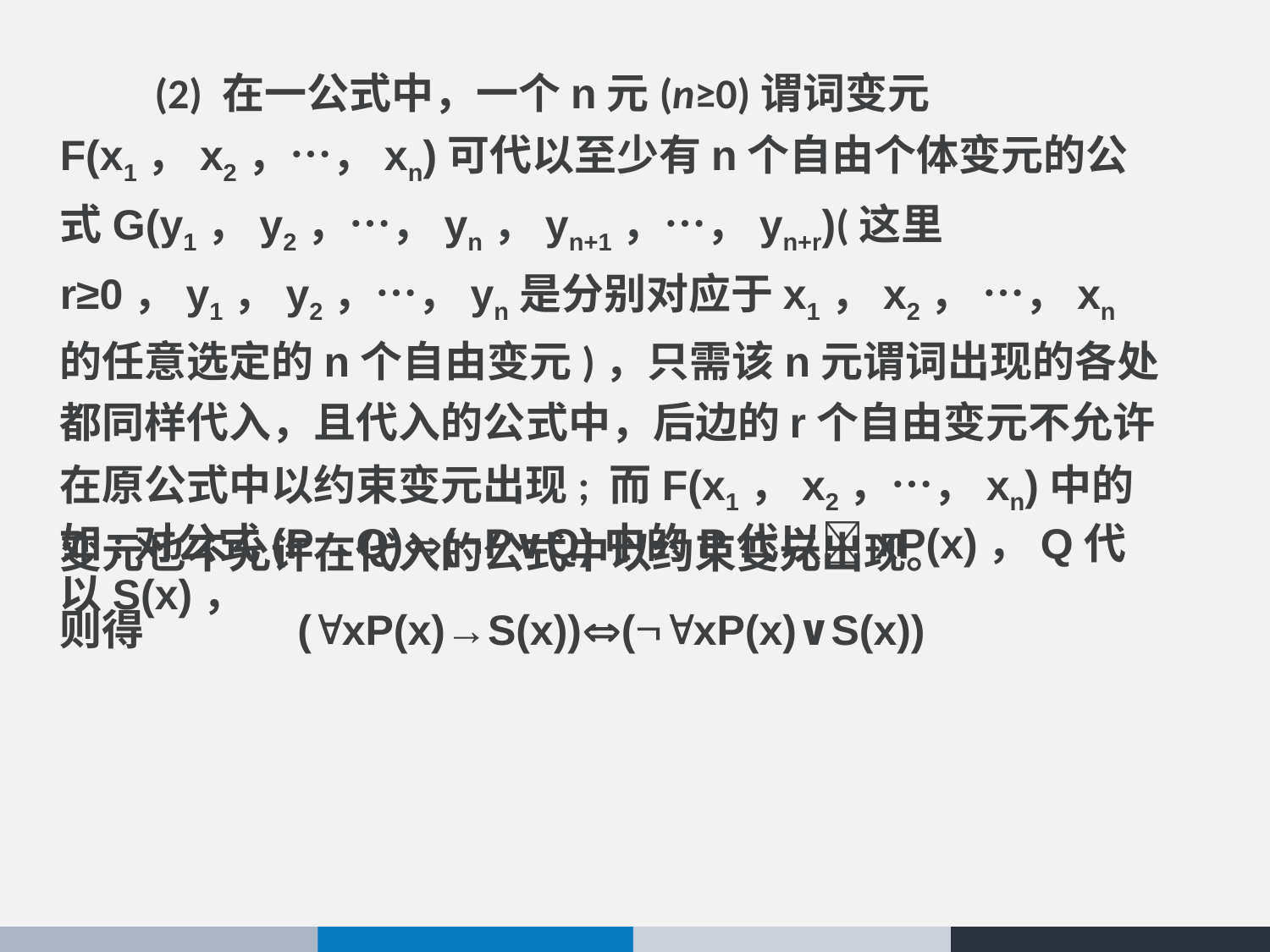

(2) 在一公式中，一个n元(n≥0)谓词变元F(x1，x2，…，xn)可代以至少有n个自由个体变元的公式G(y1，y2，…，yn，yn+1，…，yn+r)(这里r≥0，y1，y2，…，yn是分别对应于x1，x2， …，xn的任意选定的n个自由变元)，只需该n元谓词出现的各处都同样代入，且代入的公式中，后边的r个自由变元不允许在原公式中以约束变元出现; 而F(x1，x2，…，xn)中的变元也不允许在代入的公式中以约束变元出现。
如:对公式(P→Q)⇔(¬P∨Q)中的P代以∀xP(x)，Q代以S(x)，
则得               (∀xP(x)→S(x))⇔(¬∀xP(x)∨S(x))